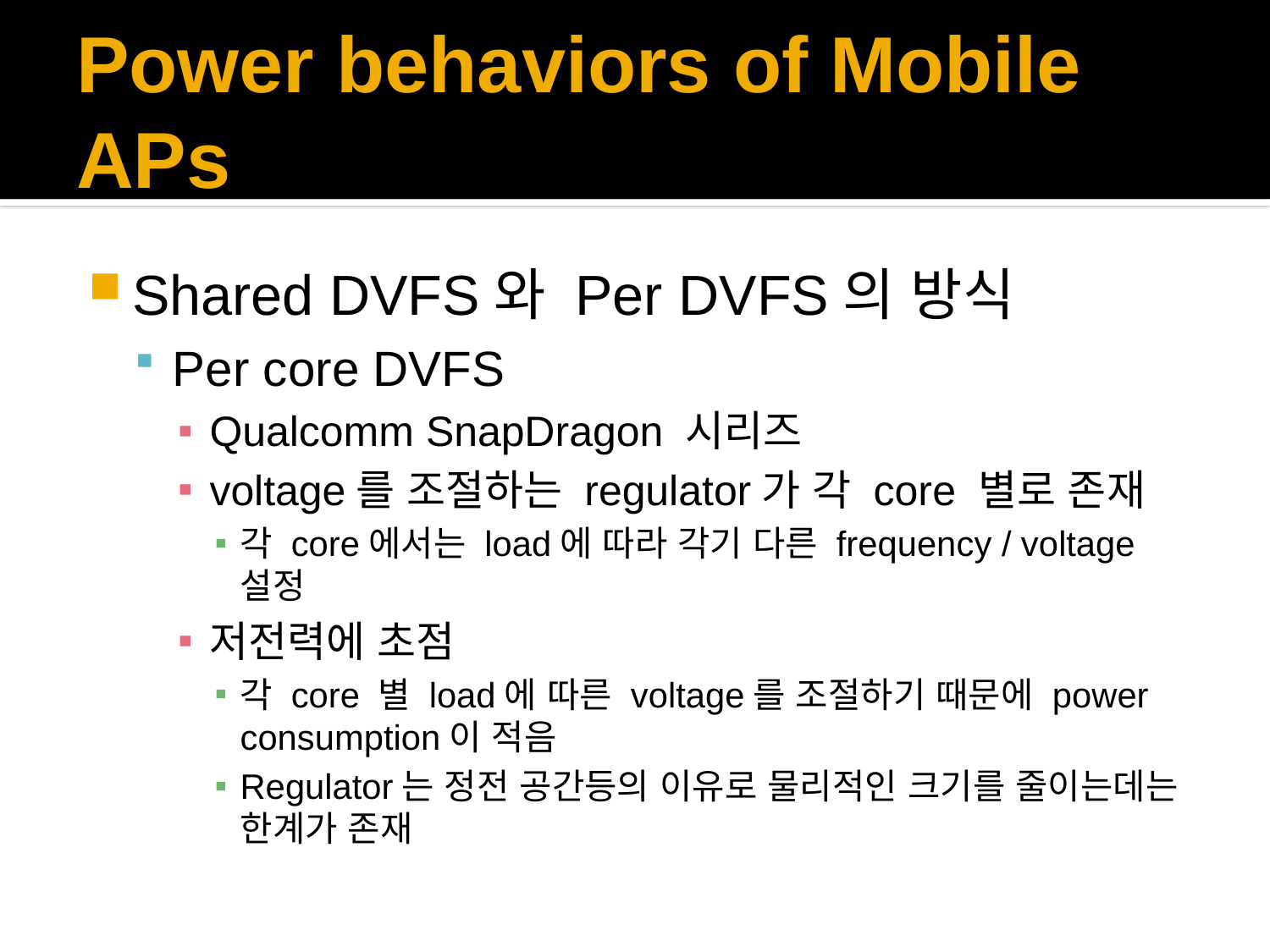

# Power behaviors of Mobile APs
Shared DVFS와 Per DVFS의 방식
Per core DVFS
Qualcomm SnapDragon 시리즈
voltage를 조절하는 regulator가 각 core 별로 존재
각 core에서는 load에 따라 각기 다른 frequency / voltage 설정
저전력에 초점
각 core 별 load에 따른 voltage를 조절하기 때문에 power consumption이 적음
Regulator는 정전 공간등의 이유로 물리적인 크기를 줄이는데는 한계가 존재